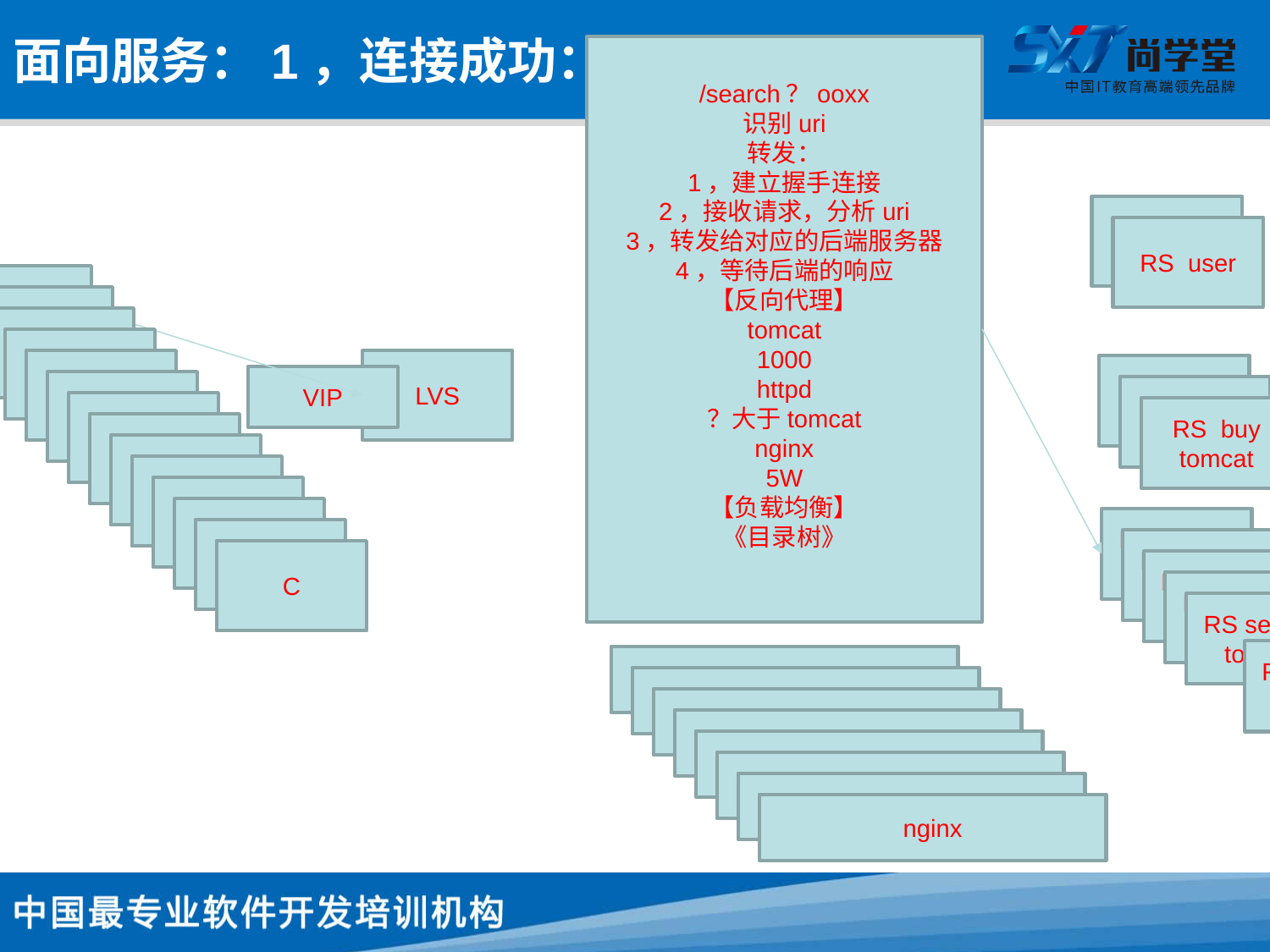

# 面向服务：1，连接成功：2，3秒
/search？ooxx
识别uri
转发：
1，建立握手连接
2，接收请求，分析uri
3，转发给对应的后端服务器
4，等待后端的响应
【反向代理】
tomcat
1000
httpd
？大于tomcat
nginx
5W
【负载均衡】
《目录树》

RS  user
RS  user
C
C
C
C
LVS
C
RS  buy
tomcat
VIP
C
RS  buy
tomcat
C
RS  buy
tomcat
C
C
C
C
C
RS search
tomcat
C
RS search
tomcat
C
RS search
tomcat
RS search
tomcat
RS search
tomcat
RS search
tomcat
nginx
nginx
nginx
nginx
nginx
nginx
nginx
nginx